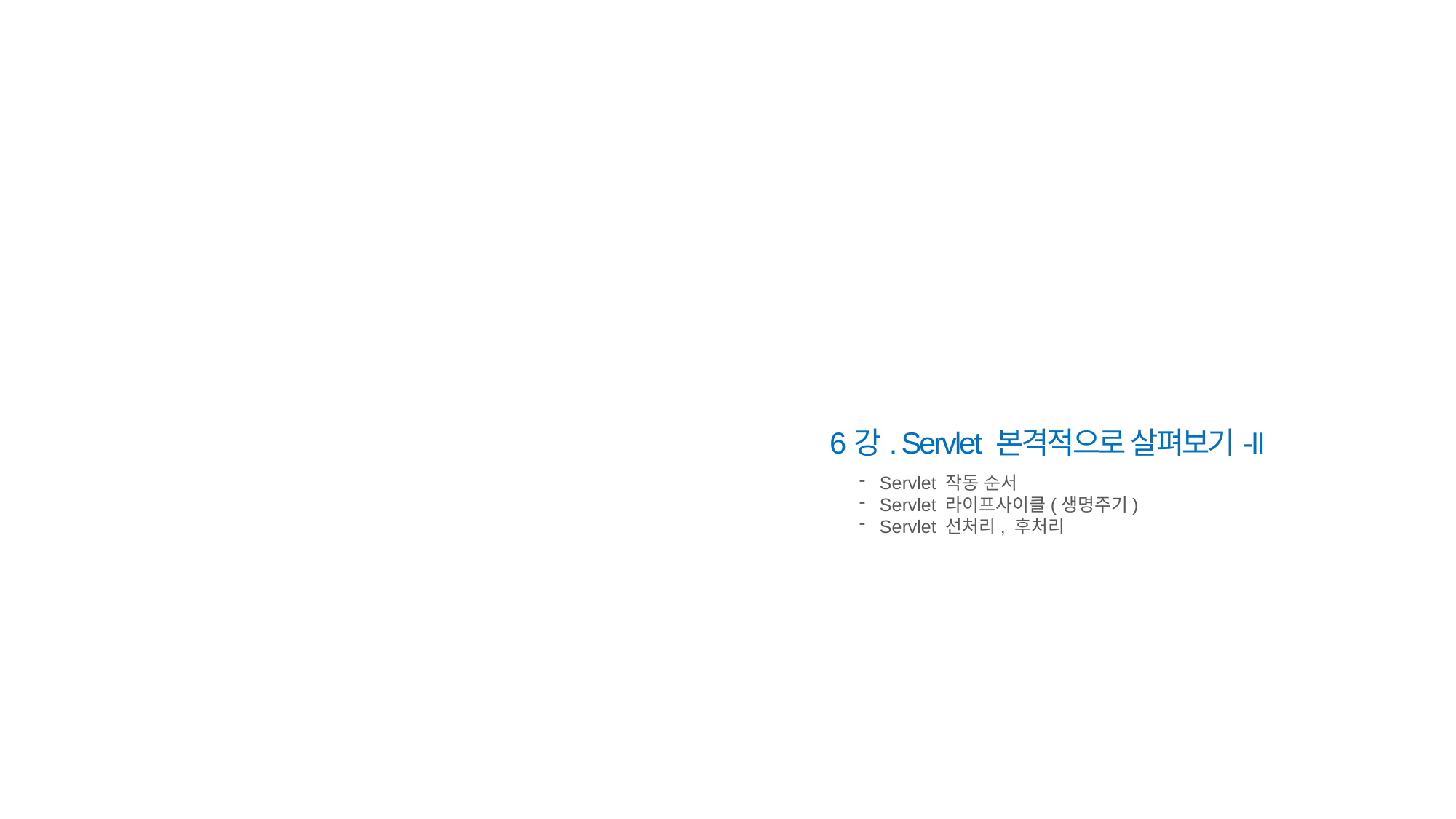

6강. Servlet 본격적으로 살펴보기-II
Servlet 작동 순서
Servlet 라이프사이클(생명주기)
Servlet 선처리, 후처리